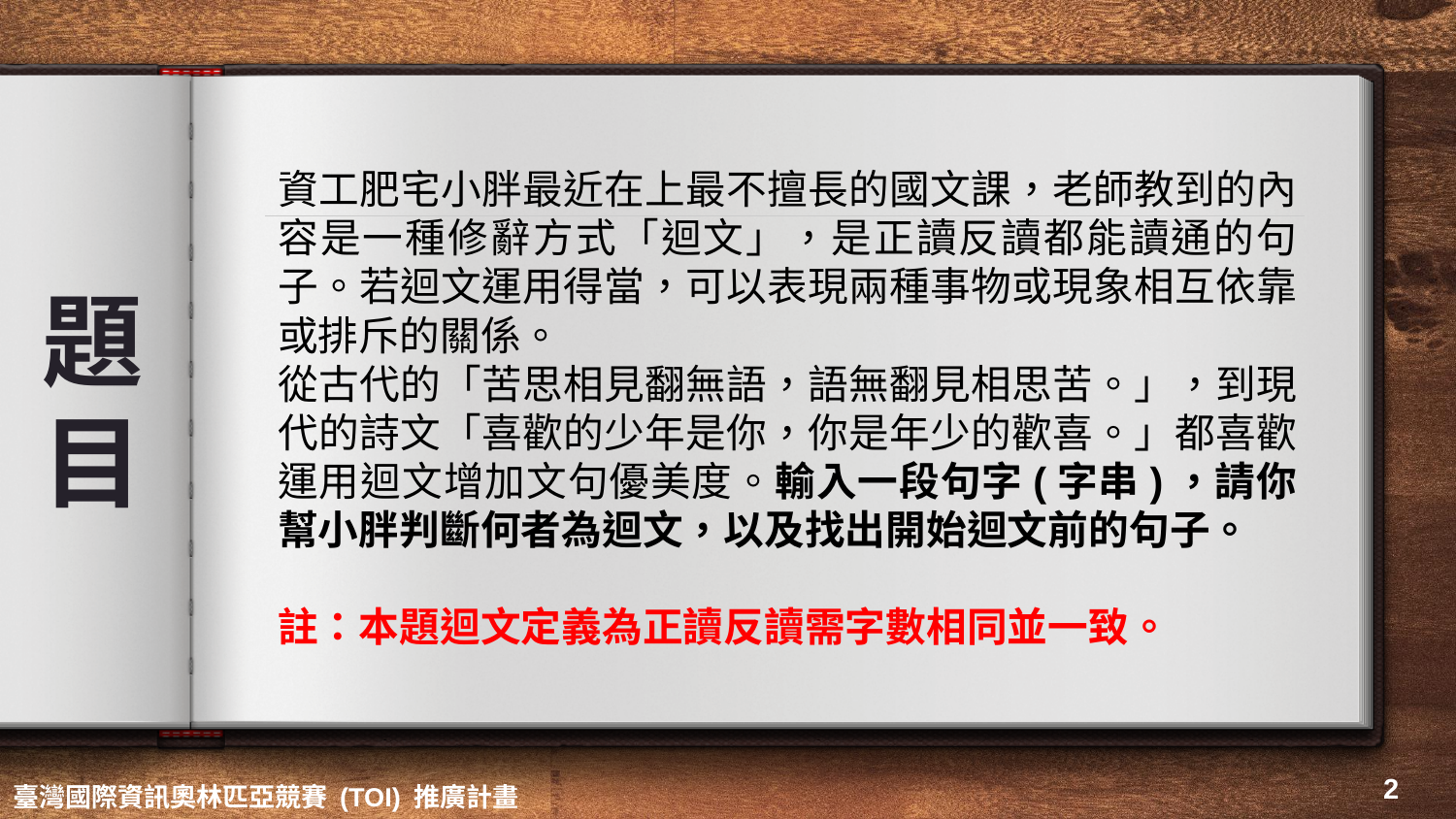

資工肥宅小胖最近在上最不擅長的國文課，老師教到的內容是一種修辭方式「迴文」，是正讀反讀都能讀通的句子。若迴文運用得當，可以表現兩種事物或現象相互依靠或排斥的關係。
從古代的「苦思相見翻無語，語無翻見相思苦。」，到現代的詩文「喜歡的少年是你，你是年少的歡喜。」都喜歡運用迴文增加文句優美度。輸入一段句字(字串)，請你幫小胖判斷何者為迴文，以及找出開始迴文前的句子。

註：本題迴文定義為正讀反讀需字數相同並一致。
# 題 目
2